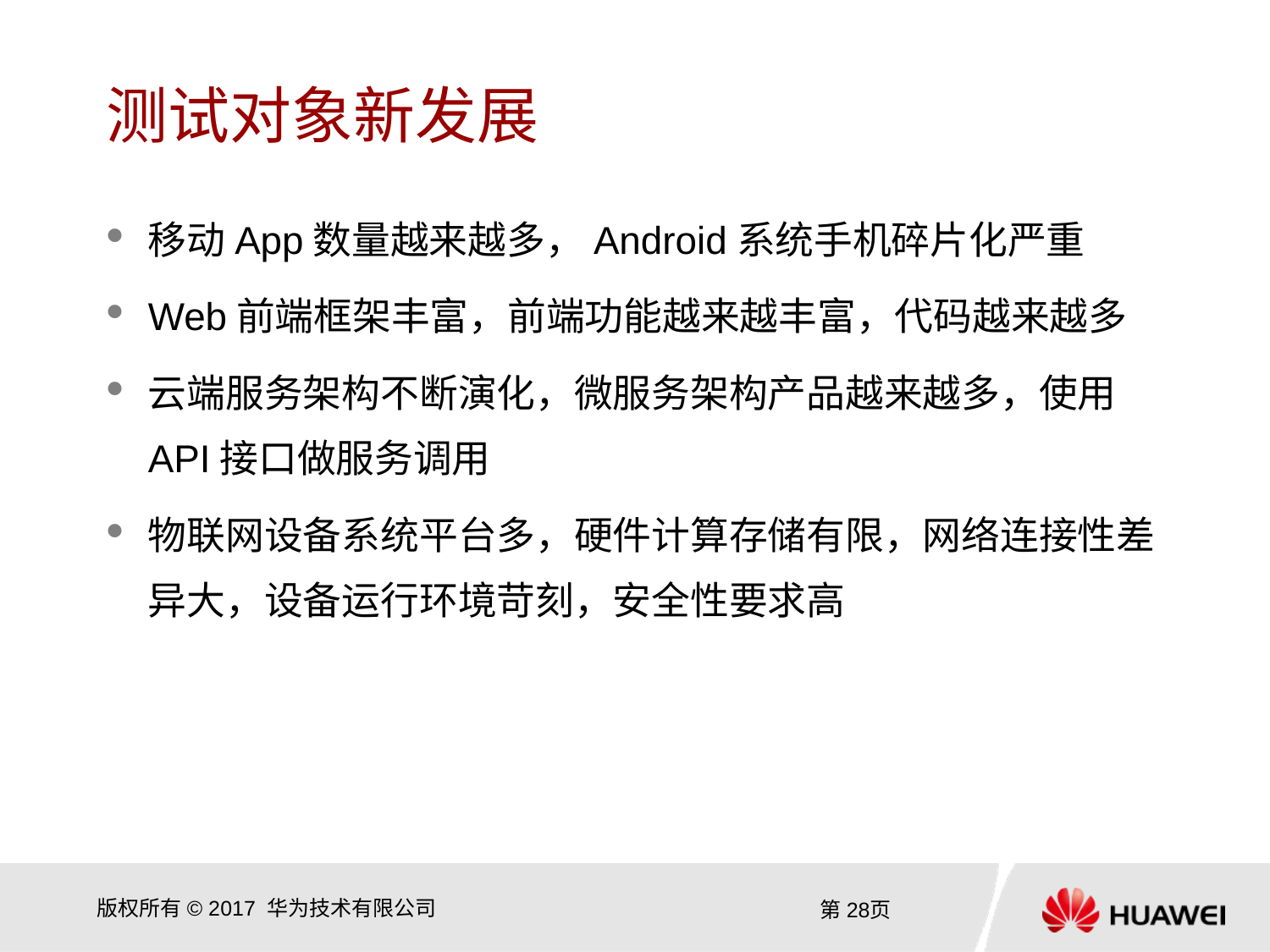

# 测试对象新发展
移动App数量越来越多，Android系统手机碎片化严重
Web前端框架丰富，前端功能越来越丰富，代码越来越多
云端服务架构不断演化，微服务架构产品越来越多，使用API接口做服务调用
物联网设备系统平台多，硬件计算存储有限，网络连接性差异大，设备运行环境苛刻，安全性要求高